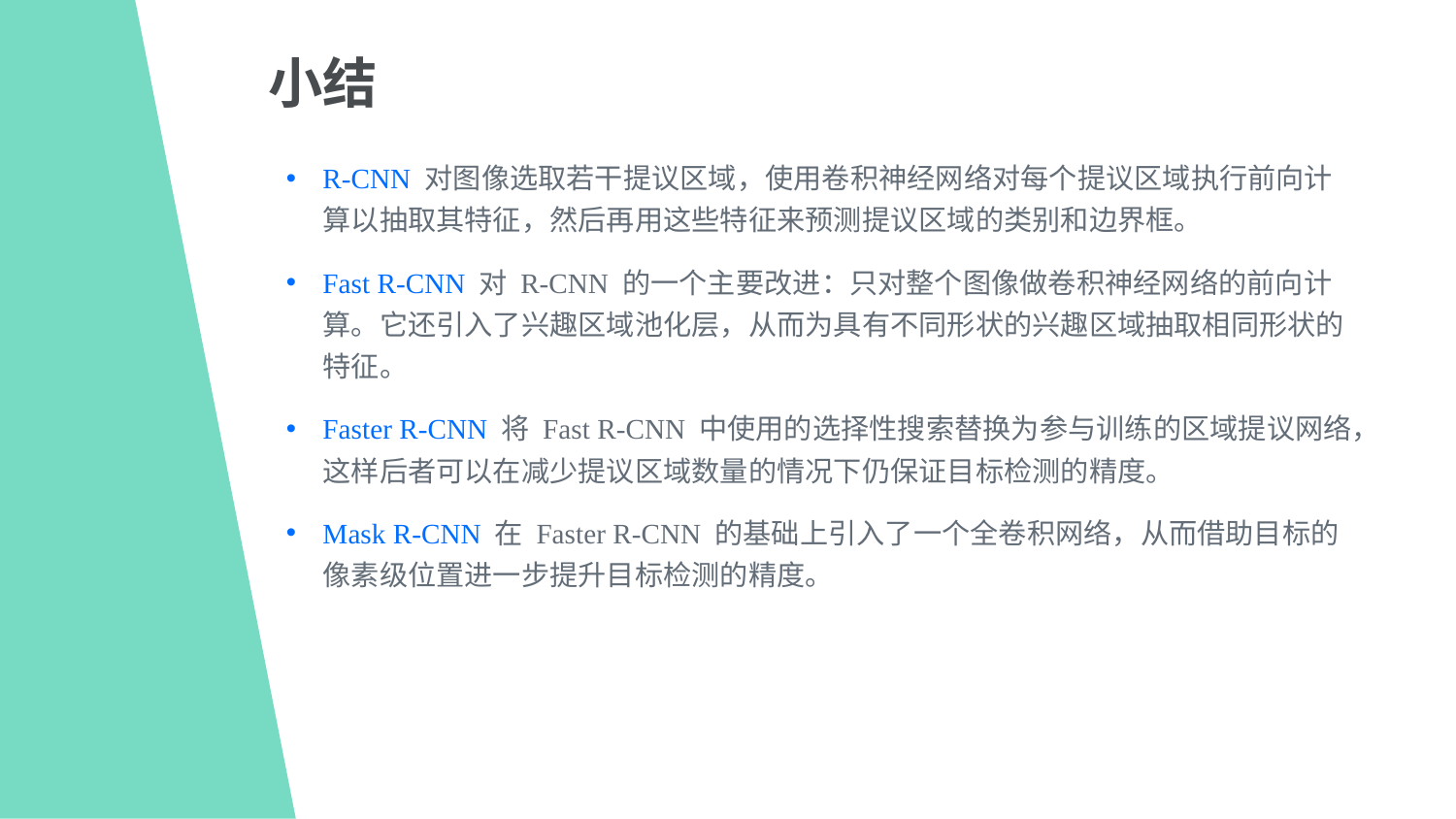

小结
R-CNN 对图像选取若干提议区域，使用卷积神经网络对每个提议区域执行前向计算以抽取其特征，然后再用这些特征来预测提议区域的类别和边界框。
Fast R-CNN 对 R-CNN 的一个主要改进：只对整个图像做卷积神经网络的前向计算。它还引入了兴趣区域池化层，从而为具有不同形状的兴趣区域抽取相同形状的特征。
Faster R-CNN 将 Fast R-CNN 中使用的选择性搜索替换为参与训练的区域提议网络，这样后者可以在减少提议区域数量的情况下仍保证目标检测的精度。
Mask R-CNN 在 Faster R-CNN 的基础上引入了一个全卷积网络，从而借助目标的像素级位置进一步提升目标检测的精度。